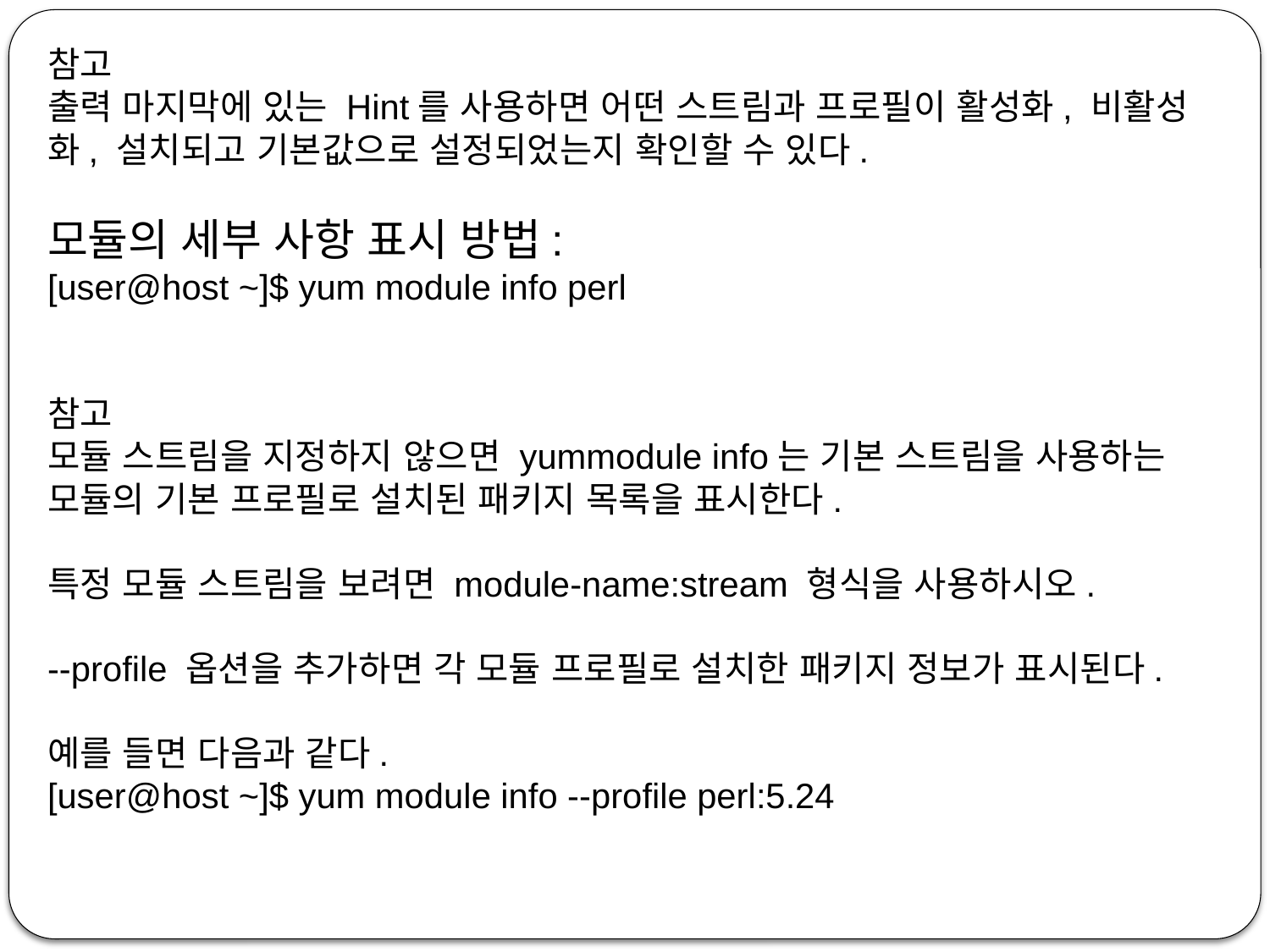

참고
출력 마지막에 있는 Hint를 사용하면 어떤 스트림과 프로필이 활성화, 비활성화, 설치되고 기본값으로 설정되었는지 확인할 수 있다.

모듈의 세부 사항 표시 방법:
[user@host ~]$ yum module info perl

참고
모듈 스트림을 지정하지 않으면 yummodule info는 기본 스트림을 사용하는 모듈의 기본 프로필로 설치된 패키지 목록을 표시한다.

특정 모듈 스트림을 보려면 module-name:stream 형식을 사용하시오.

--profile 옵션을 추가하면 각 모듈 프로필로 설치한 패키지 정보가 표시된다.

예를 들면 다음과 같다.
[user@host ~]$ yum module info --profile perl:5.24